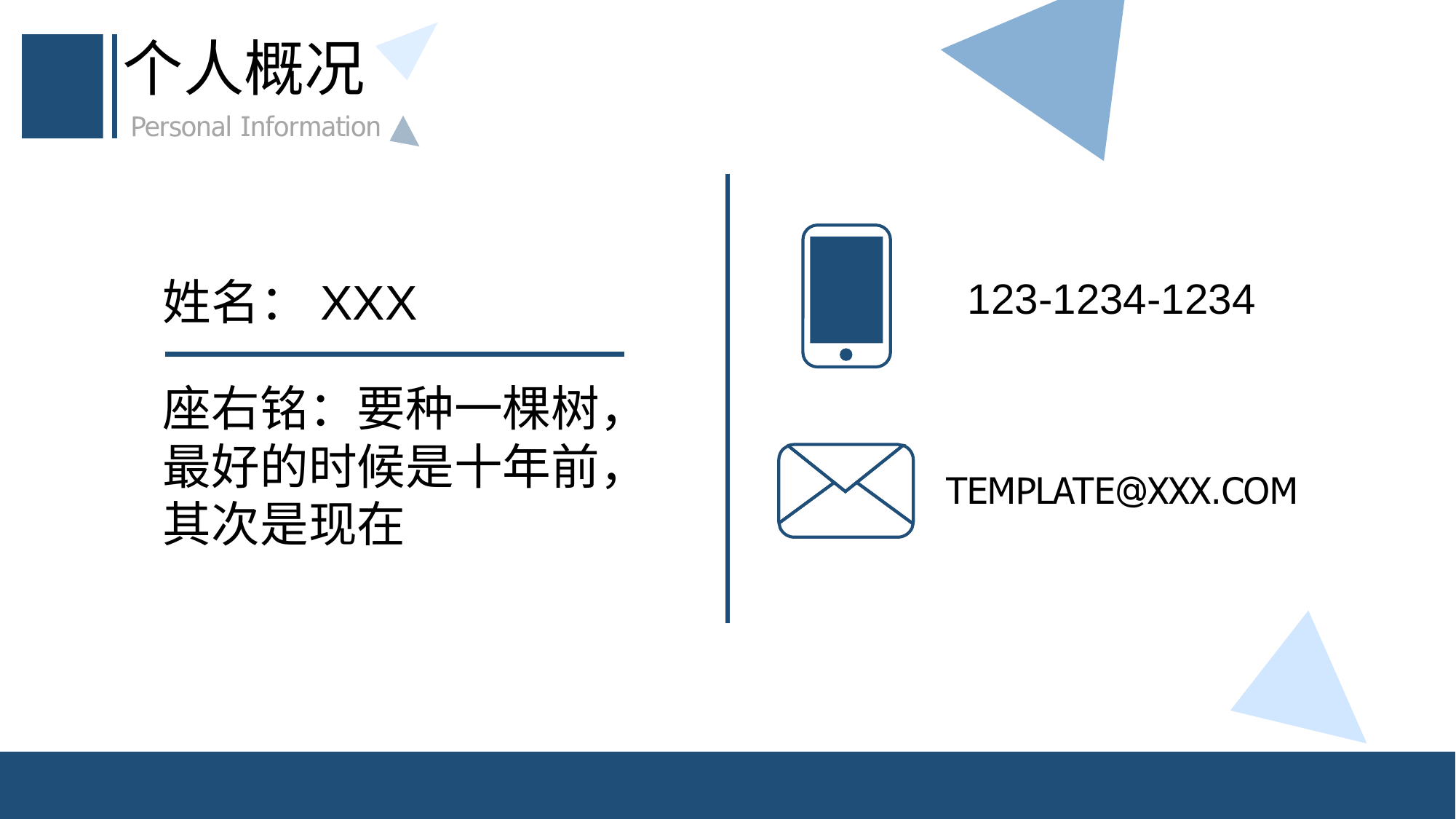

个人概况

Personal Information

姓名：XXX
123-1234-1234
座右铭：要种一棵树，最好的时候是十年前，其次是现在

TEMPLATE@XXX.COM